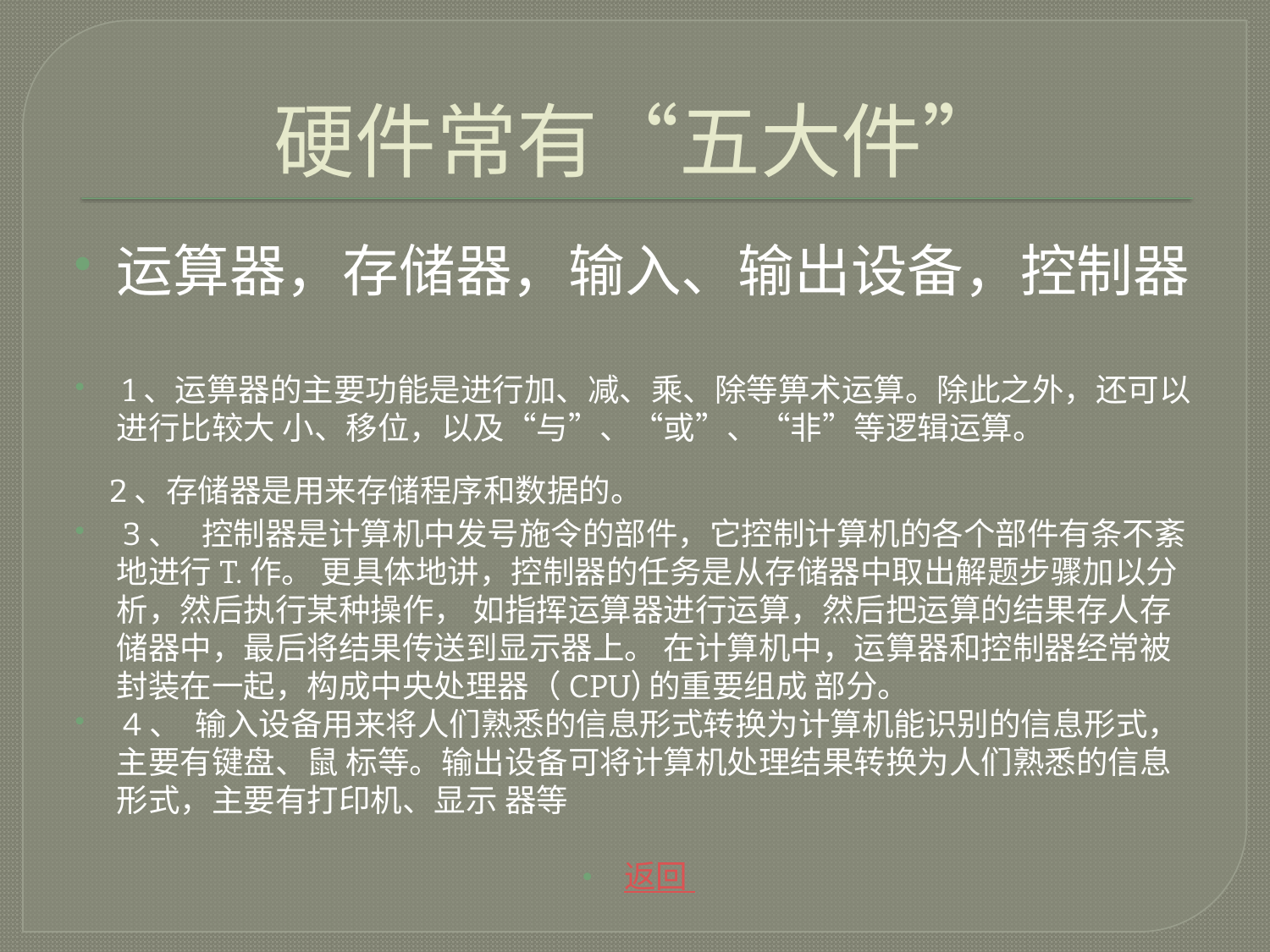

# 硬件常有“五大件”
运算器，存储器，输入、输出设备，控制器

 1、运箅器的主要功能是进行加、减、乘、除等箅术运算。除此之外，还可以进行比较大 小、移位，以及“与”、“或”、“非”等逻辑运算。
   2、存储器是用来存储程序和数据的。
 3、   控制器是计算机中发号施令的部件，它控制计算机的各个部件有条不紊地进行T.作。 更具体地讲，控制器的任务是从存储器中取出解题步骤加以分析，然后执行某种操作， 如指挥运算器进行运算，然后把运算的结果存人存储器中，最后将结果传送到显示器上。 在计算机中，运算器和控制器经常被封装在一起，构成中央处理器（CPU)的重要组成 部分。
 4、  输入设备用来将人们熟悉的信息形式转换为计算机能识别的信息形式，主要有键盘、鼠 标等。输出设备可将计算机处理结果转换为人们熟悉的信息形式，主要有打印机、显示 器等

返回